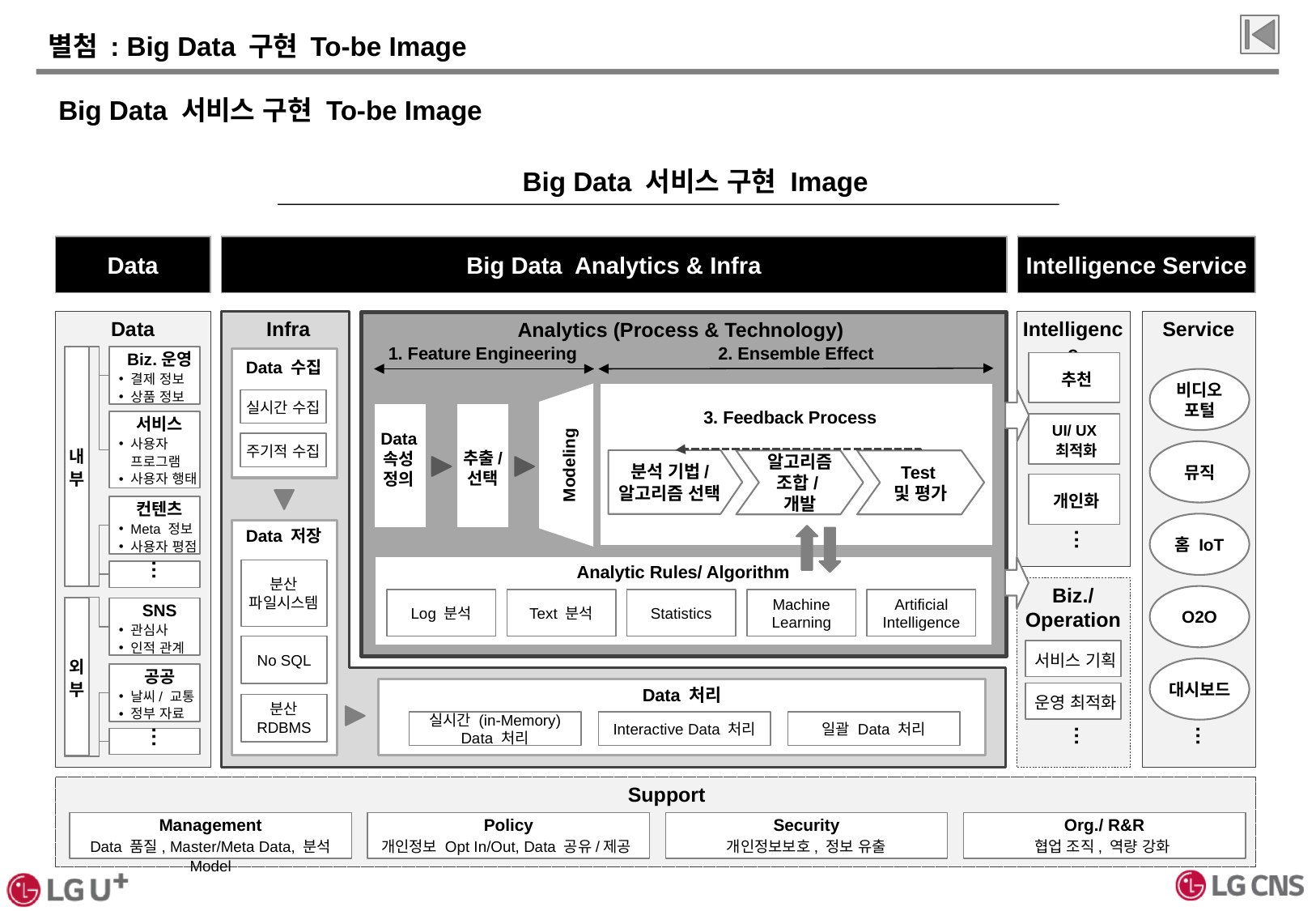

# 별첨 : Big Data 구현 To-be Image
Big Data 서비스 구현 To-be Image
Big Data 서비스 구현 Image

Data
Data
Biz.운영
결제 정보
상품 정보
내부
서비스
사용자 프로그램
사용자 행태
컨텐츠
Meta 정보
사용자 평점
···

외부
SNS
관심사
인적 관계
공공
날씨/ 교통
정부 자료
···

Big Data  Analytics & Infra
Infra

Data 수집

실시간 수집
주기적 수집

Data 저장
분산 파일시스템

No SQL
Data 처리
분산 RDBMS

실시간 (in-Memory)
Data 처리
Interactive Data 처리
일괄 Data 처리
Intelligence Service
Intelligence
Service
추천
비디오 포털
UI/ UX
최적화
뮤직
개인화
홈 IoT
···
Biz./
Operation
O2O
서비스 기획
대시보드
운영 최적화
···
···
Analytics (Process & Technology)
1. Feature Engineering
2. Ensemble Effect

3. Feedback Process

Data 속성 정의
Modeling
추출/
선택
분석 기법/ 알고리즘 선택
알고리즘
조합/개발
Test
및 평가

Analytic Rules/ Algorithm
Log 분석
Text 분석
Statistics
Machine Learning
Artificial
Intelligence

    Support
Management
Data 품질, Master/Meta Data, 분석 Model
Policy
개인정보 Opt In/Out, Data 공유/제공
Security
개인정보보호, 정보 유출
Org./ R&R
협업 조직, 역량 강화